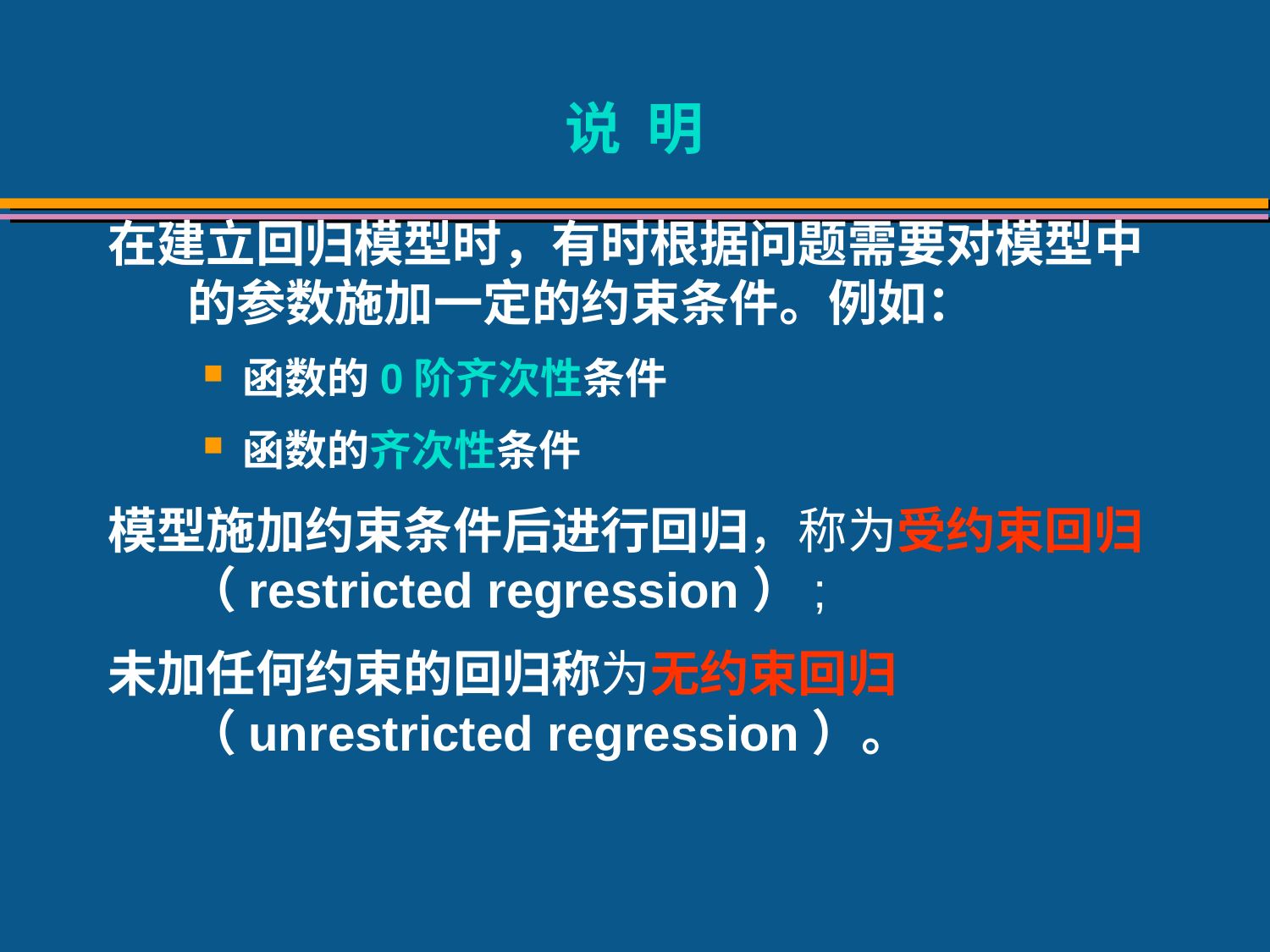

# 说  明
在建立回归模型时，有时根据问题需要对模型中的参数施加一定的约束条件。例如：
函数的0阶齐次性条件
函数的齐次性条件
模型施加约束条件后进行回归，称为受约束回归（restricted regression）;
未加任何约束的回归称为无约束回归（unrestricted regression）。